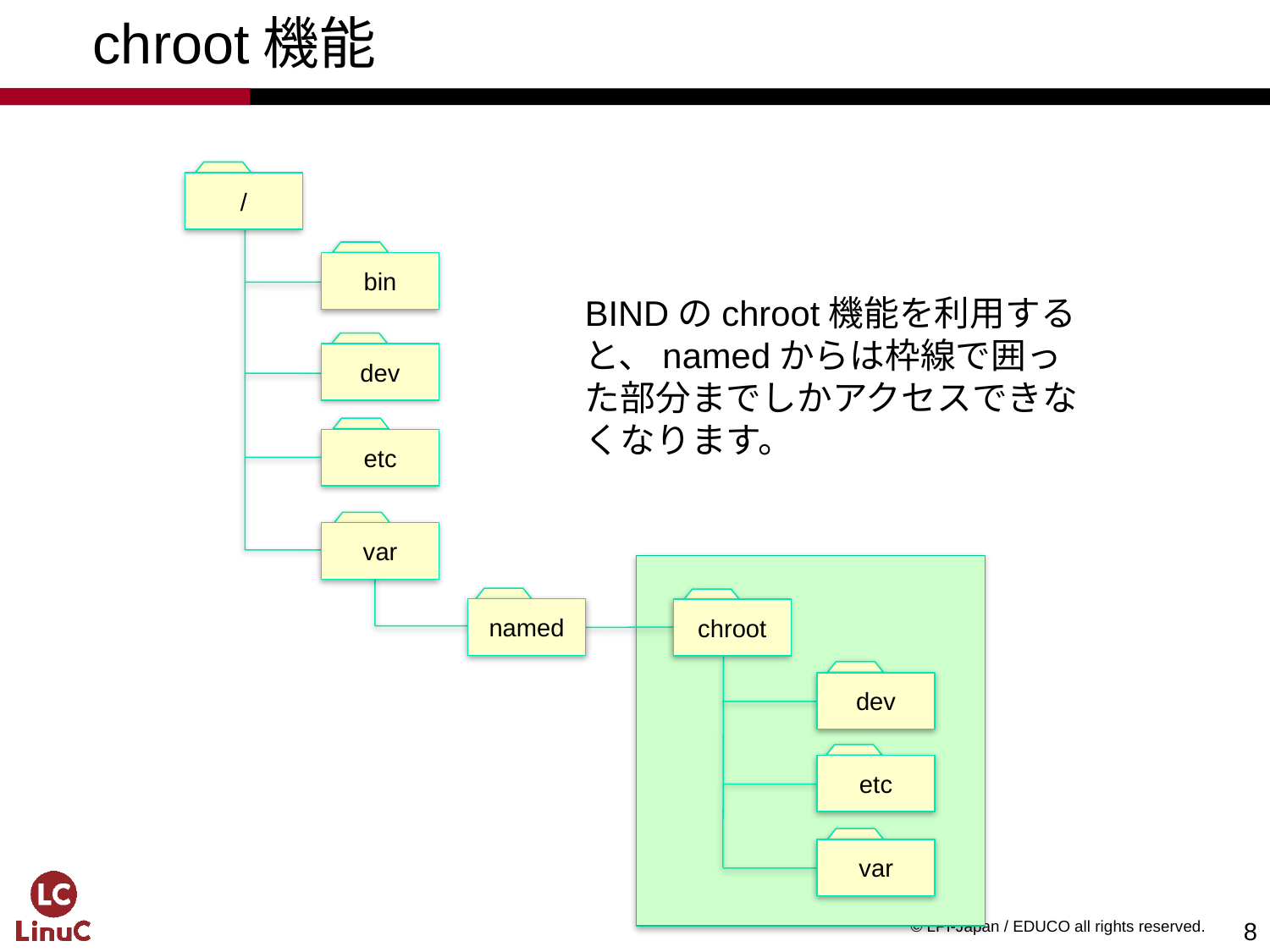

# chroot機能

/

bin

BINDのchroot機能を利用すると、namedからは枠線で囲った部分までしかアクセスできなくなります。

dev

etc

var

named
chroot

dev

etc

var